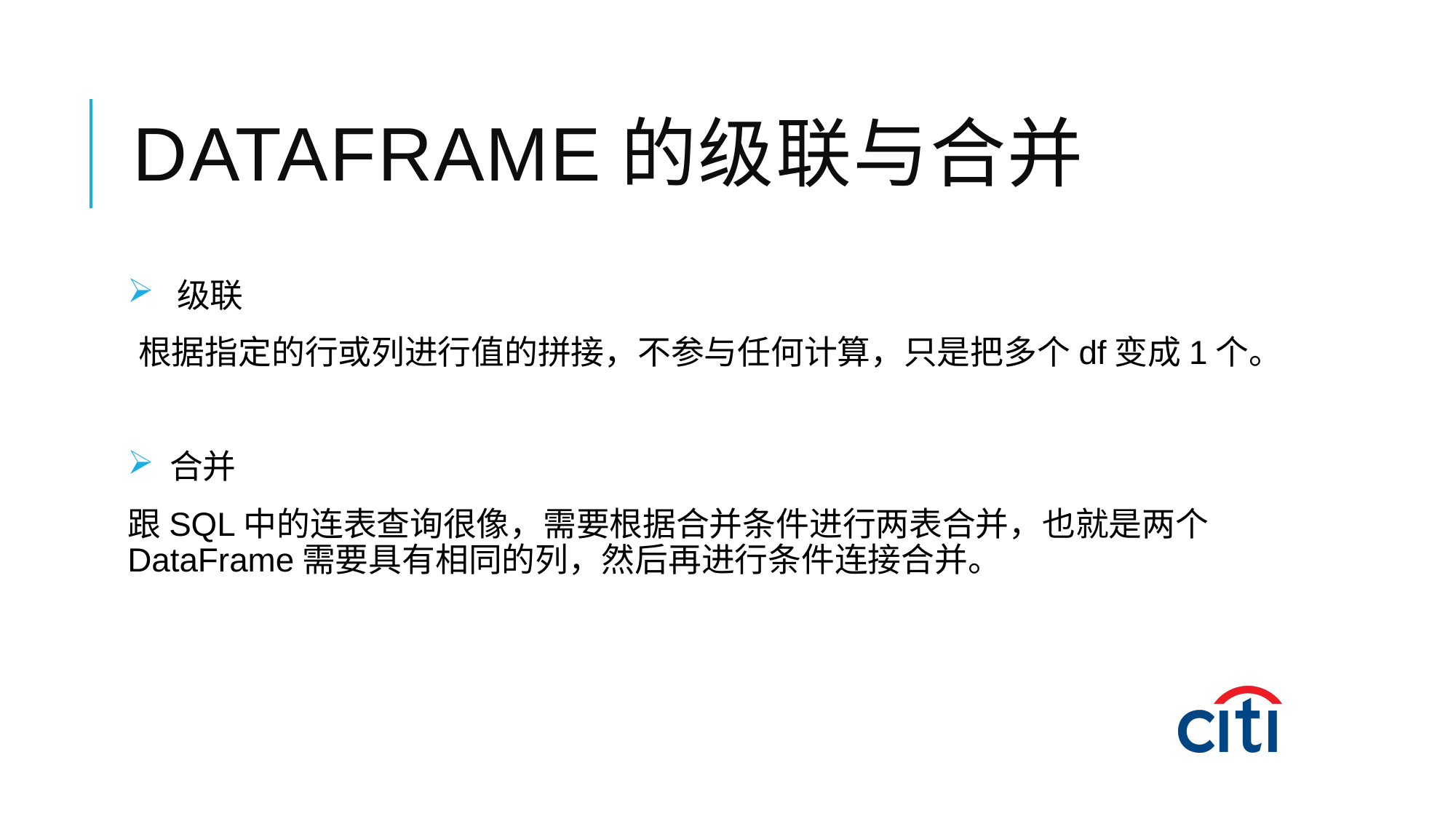

# Dataframe的级联与合并
  级联
根据指定的行或列进行值的拼接，不参与任何计算，只是把多个df变成1个。

 合并
跟SQL中的连表查询很像，需要根据合并条件进行两表合并，也就是两个DataFrame需要具有相同的列，然后再进行条件连接合并。